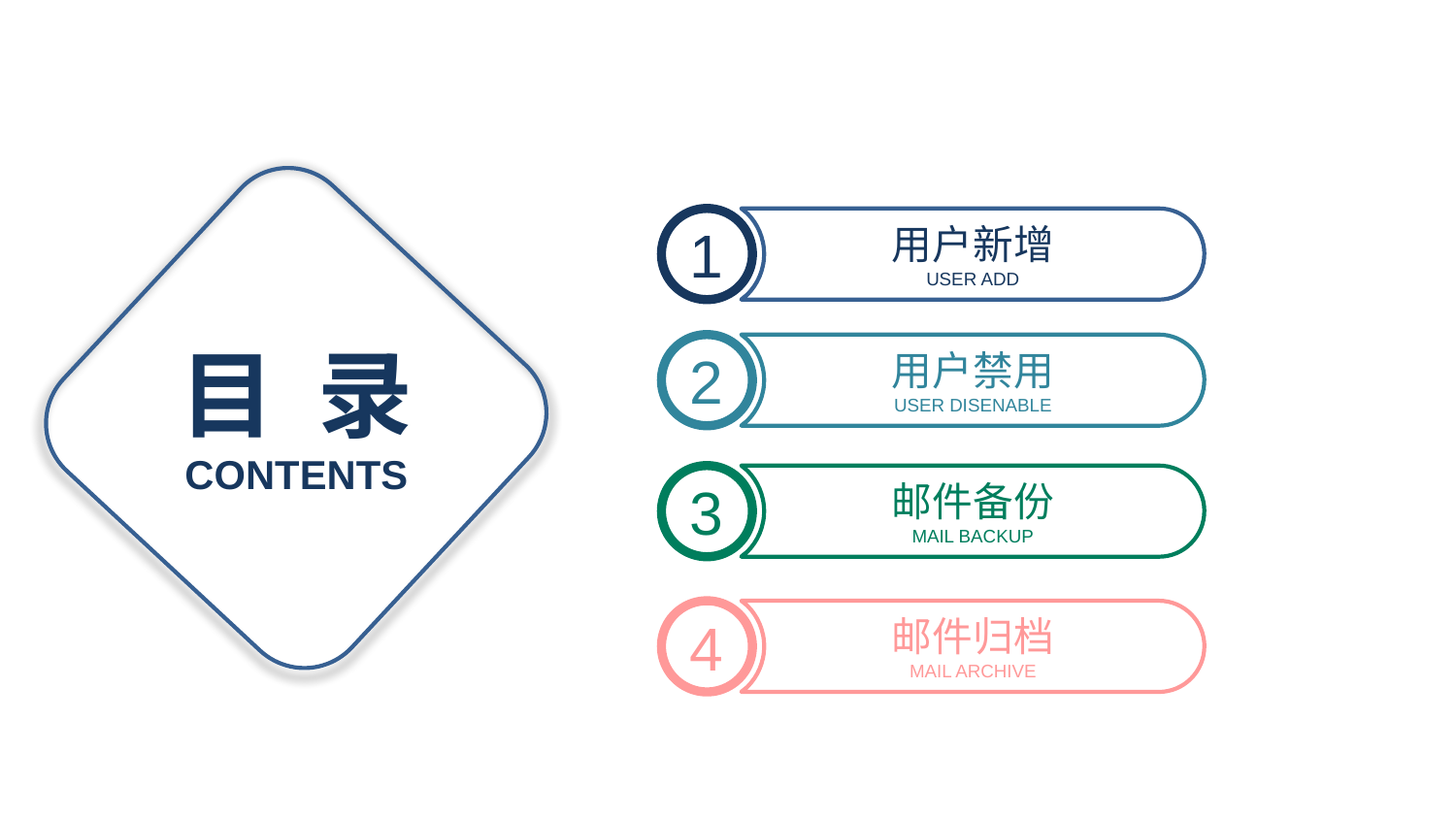

1
用户新增
USER ADD

目  录
2
用户禁用
USER DISENABLE
CONTENTS
3
邮件备份
MAIL BACKUP
4
邮件归档
MAIL ARCHIVE